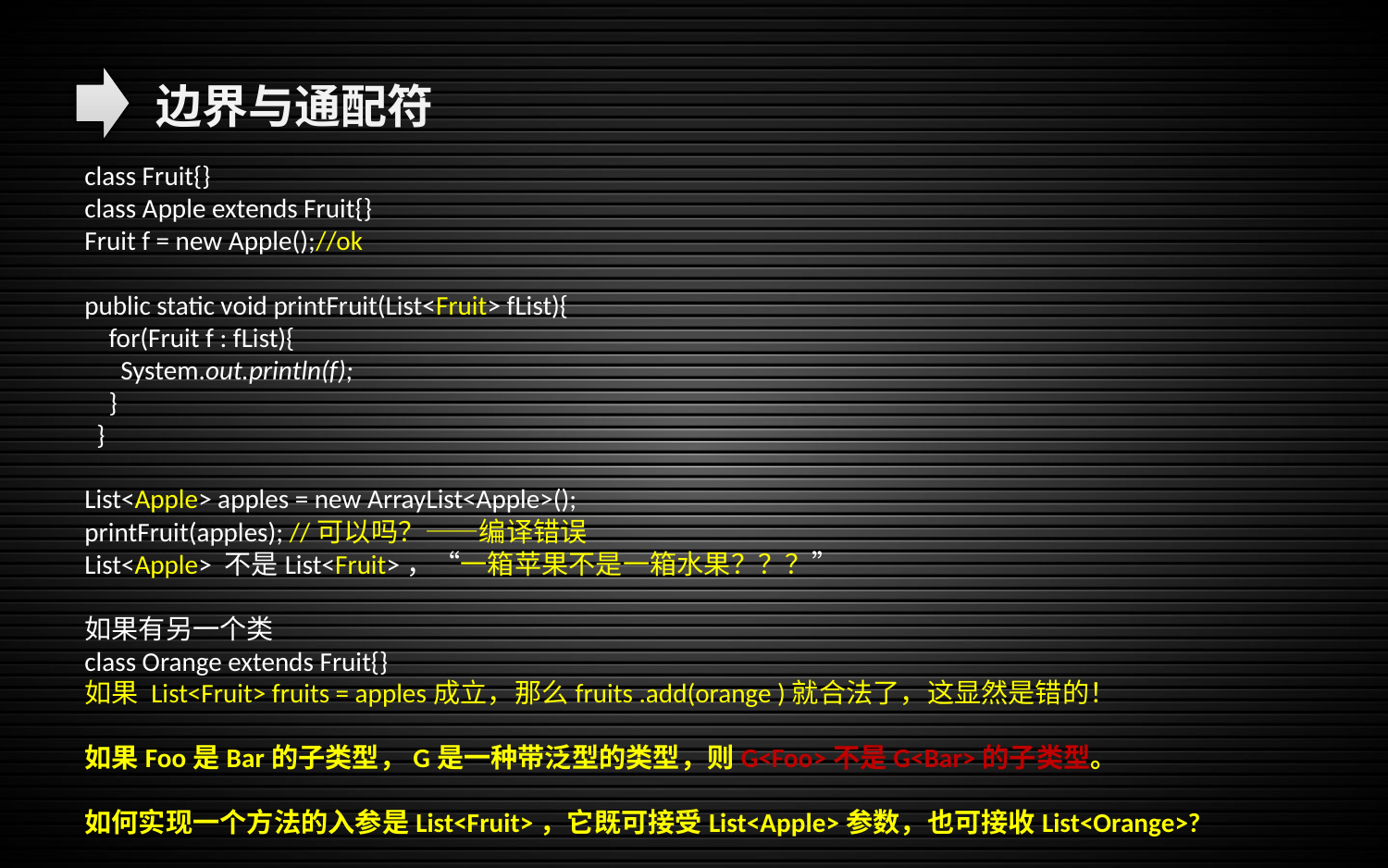

边界与通配符
class Fruit{}
class Apple extends Fruit{}
Fruit f = new Apple();//ok

public static void printFruit(List<Fruit> fList){
    for(Fruit f : fList){
      System.out.println(f);
    }
  }

List<Apple> apples = new ArrayList<Apple>();
printFruit(apples); //可以吗？——编译错误
List<Apple> 不是List<Fruit>，“一箱苹果不是一箱水果？？？”

如果有另一个类
class Orange extends Fruit{}
如果 List<Fruit> fruits = apples成立，那么fruits .add(orange )就合法了，这显然是错的！

如果Foo是Bar的子类型，G是一种带泛型的类型，则G<Foo>不是G<Bar>的子类型。

如何实现一个方法的入参是List<Fruit>，它既可接受List<Apple>参数，也可接收List<Orange>?